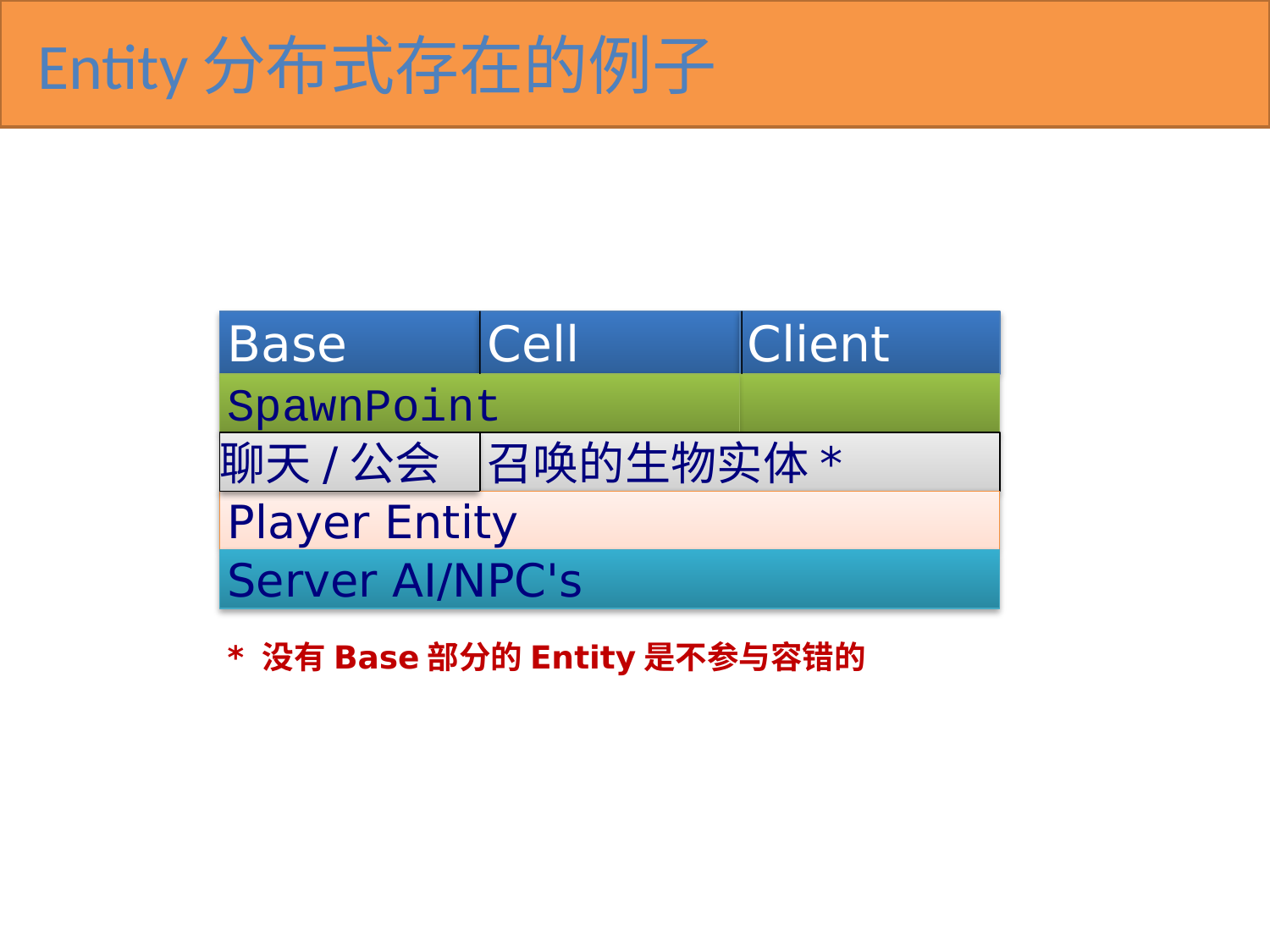

# Entity分布式存在的例子
Base
Cell

Client

SpawnPoint

聊天/公会
召唤的生物实体*
Player Entity

Server AI/NPC's
* 没有Base部分的Entity是不参与容错的